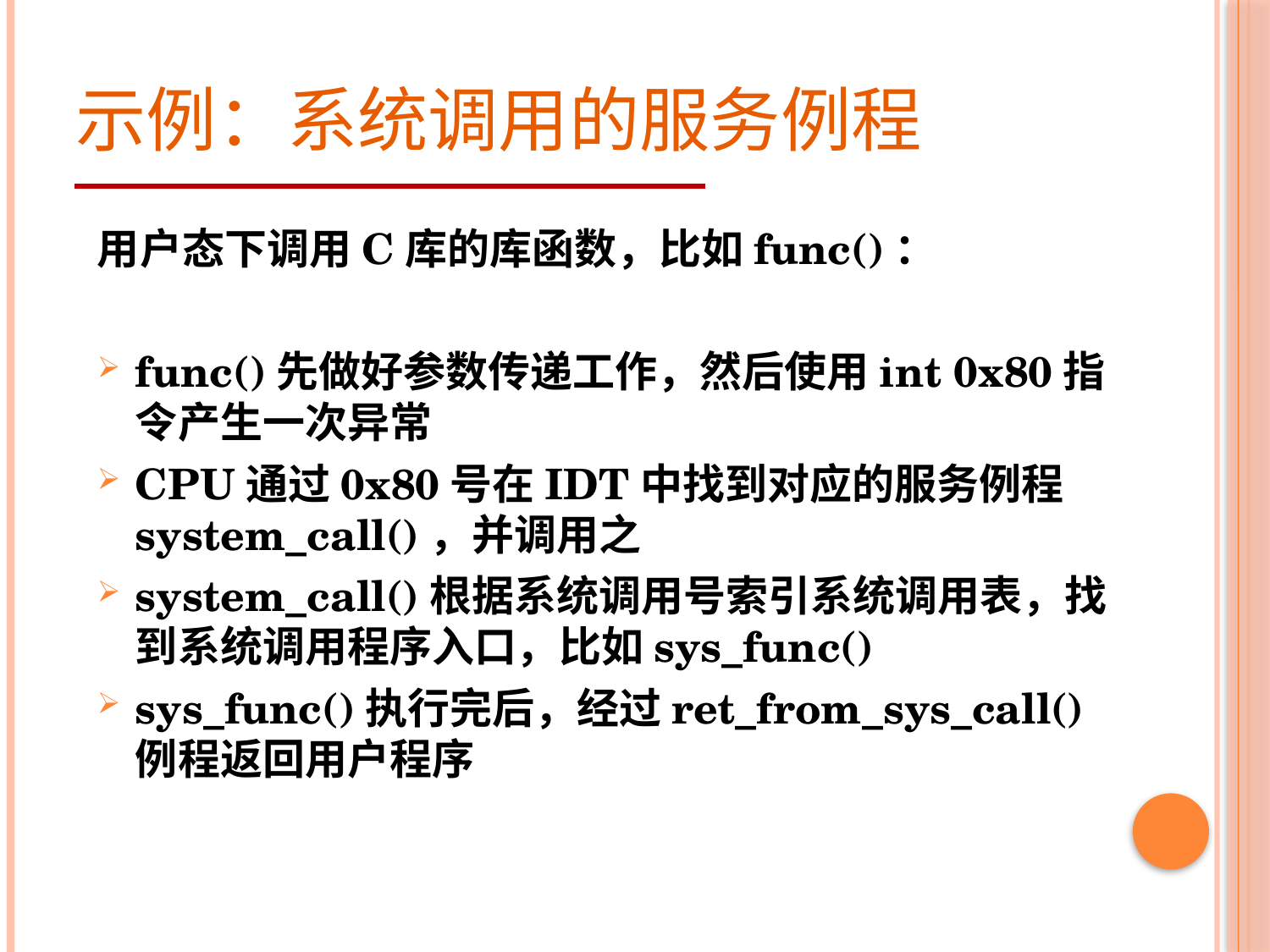

# 示例：系统调用的服务例程
用户态下调用C库的库函数，比如func()：

func()先做好参数传递工作，然后使用int 0x80指令产生一次异常
CPU通过0x80号在IDT中找到对应的服务例程system_call()，并调用之
system_call()根据系统调用号索引系统调用表，找到系统调用程序入口，比如sys_func()
sys_func()执行完后，经过ret_from_sys_call()例程返回用户程序